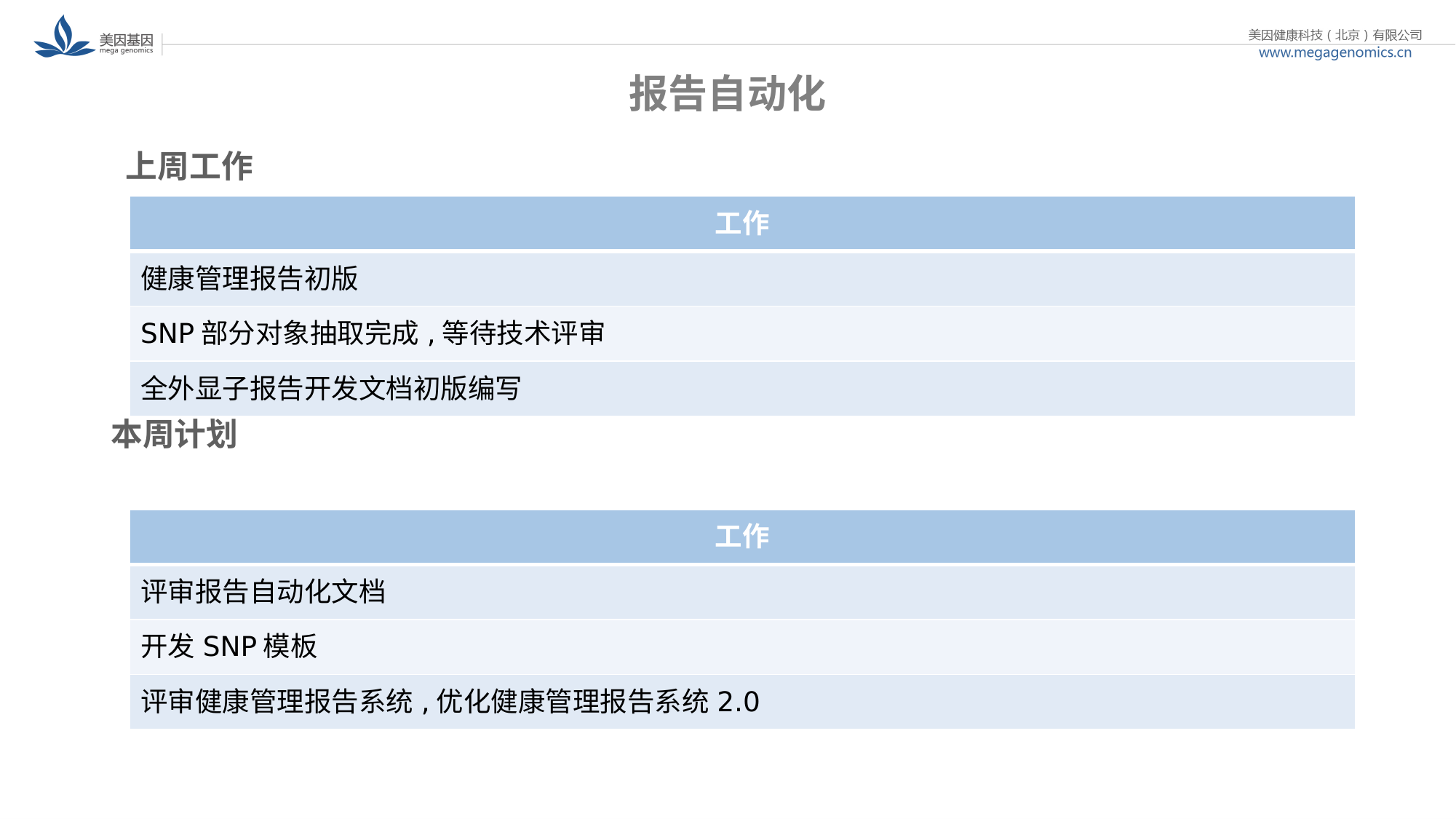

# 报告自动化
 上周工作

本周计划

| 工作 |
| --- |
| 健康管理报告初版 |
| SNP部分对象抽取完成,等待技术评审 |
| 全外显子报告开发文档初版编写 |
| 工作 |
| --- |
| 评审报告自动化文档 |
| 开发SNP模板 |
| 评审健康管理报告系统,优化健康管理报告系统2.0 |